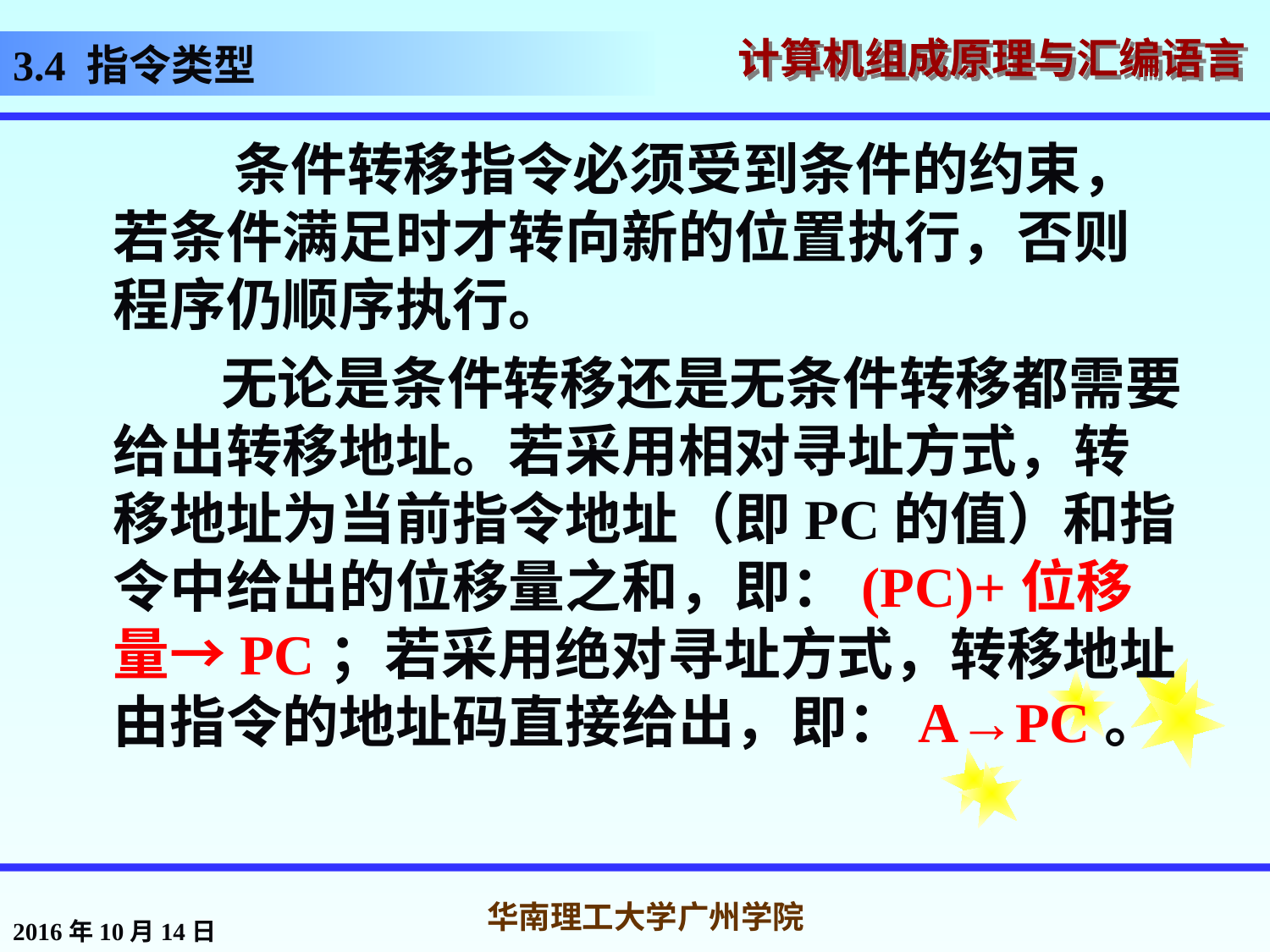

3.4 指令类型
            条件转移指令必须受到条件的约束，若条件满足时才转向新的位置执行，否则程序仍顺序执行。
           无论是条件转移还是无条件转移都需要给出转移地址。若采用相对寻址方式，转移地址为当前指令地址（即PC的值）和指令中给出的位移量之和，即：(PC)+位移量→PC；若采用绝对寻址方式，转移地址由指令的地址码直接给出，即：A→PC。
2016年10月14日
华南理工大学广州学院